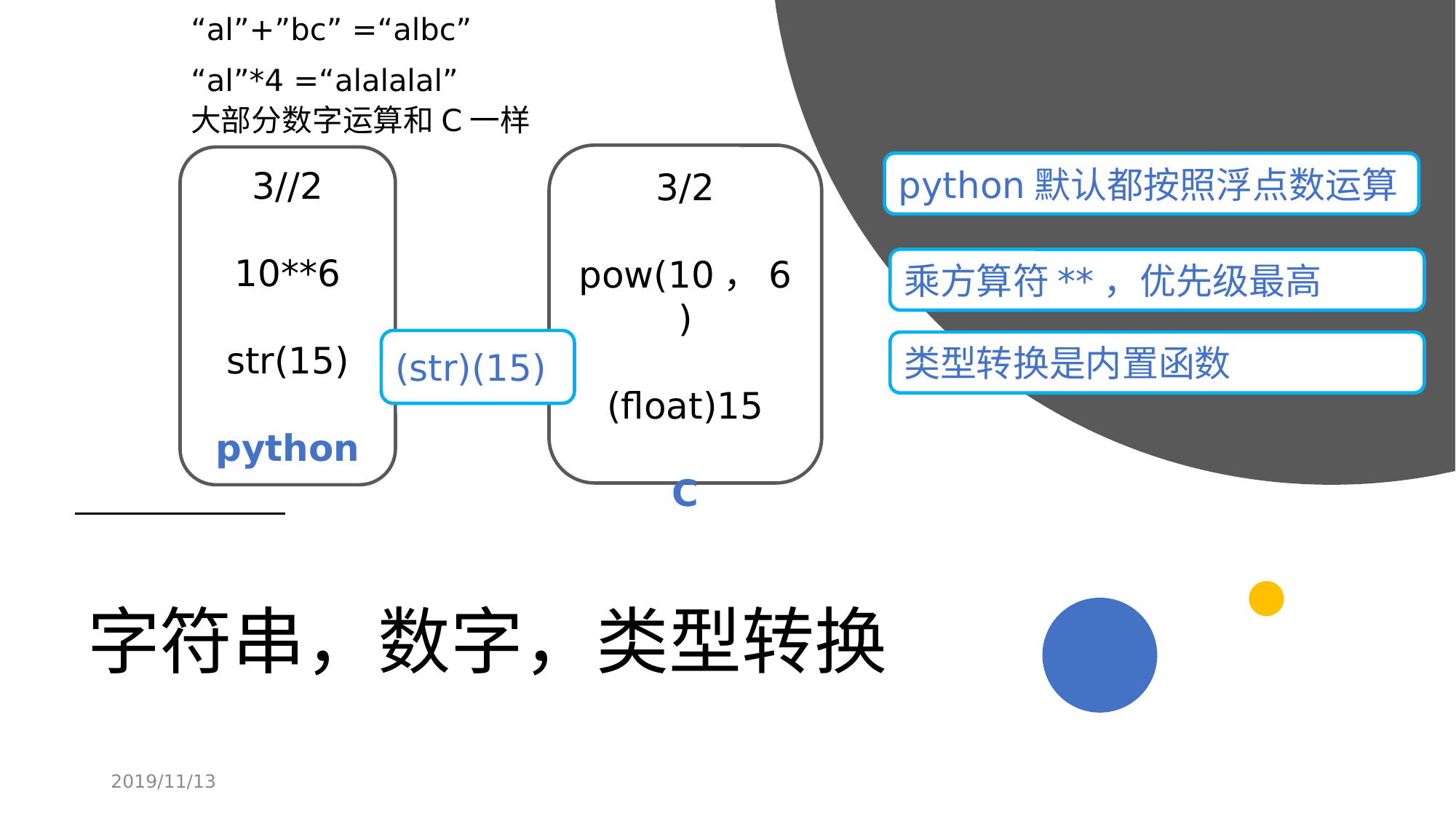

“al”+”bc” =“albc”
“al”*4 =“alalalal”
大部分数字运算和C一样
3/2

pow(10，6)

(float)15

C
3//2

10**6

str(15)

python
python默认都按照浮点数运算
乘方算符**，优先级最高
(str)(15)
类型转换是内置函数
# 字符串，数字，类型转换

2019/11/13
高级算法语言和程序设计
12